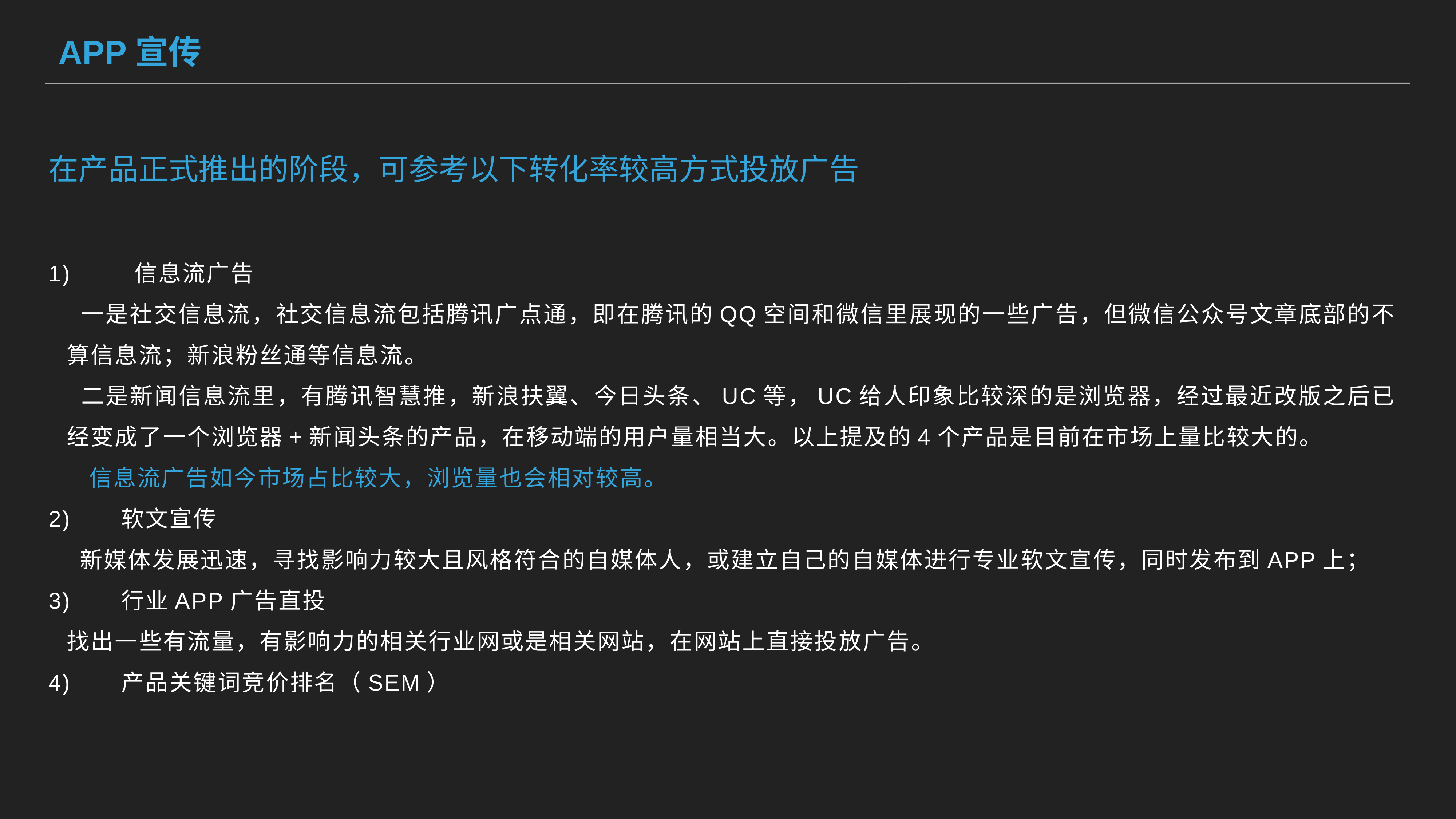

APP宣传
# 在产品正式推出的阶段，可参考以下转化率较高方式投放广告
1)	 信息流广告
    一是社交信息流，社交信息流包括腾讯广点通，即在腾讯的QQ空间和微信里展现的一些广告，但微信公众号文章底部的不算信息流；新浪粉丝通等信息流。
    二是新闻信息流里，有腾讯智慧推，新浪扶翼、今日头条、UC等，UC给人印象比较深的是浏览器，经过最近改版之后已经变成了一个浏览器+新闻头条的产品，在移动端的用户量相当大。以上提及的4个产品是目前在市场上量比较大的。
   信息流广告如今市场占比较大，浏览量也会相对较高。
2)	软文宣传
    新媒体发展迅速，寻找影响力较大且风格符合的自媒体人，或建立自己的自媒体进行专业软文宣传，同时发布到APP上；
3)	行业APP广告直投
找出一些有流量，有影响力的相关行业网或是相关网站，在网站上直接投放广告。
4)	产品关键词竞价排名（SEM）